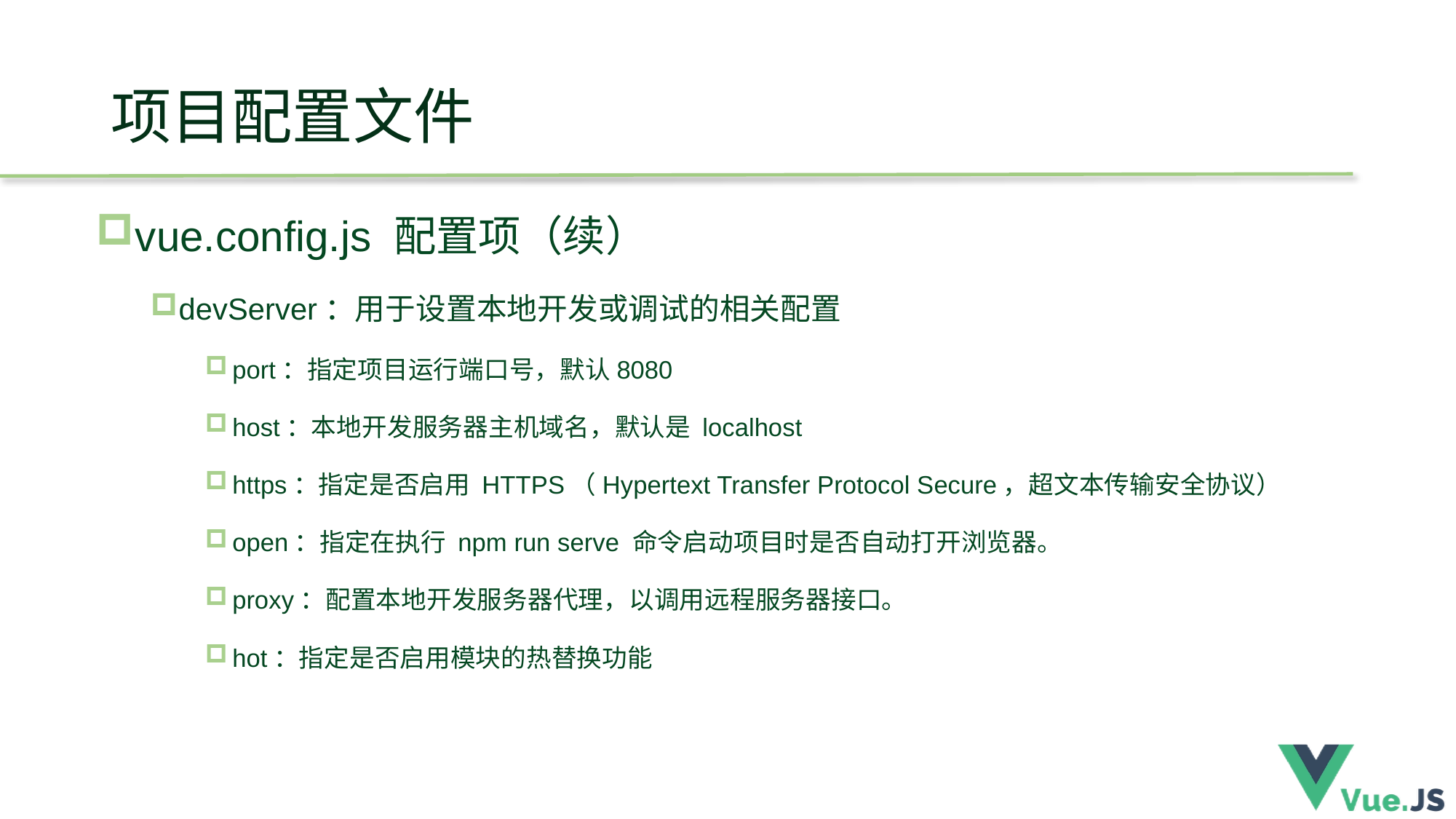

# 项目配置文件
vue.config.js 配置项（续）
devServer：用于设置本地开发或调试的相关配置
port：指定项目运行端口号，默认8080
host：本地开发服务器主机域名，默认是 localhost
https：指定是否启用 HTTPS（Hypertext Transfer Protocol Secure，超文本传输安全协议）
open：指定在执行 npm run serve 命令启动项目时是否自动打开浏览器。
proxy：配置本地开发服务器代理，以调用远程服务器接口。
hot：指定是否启用模块的热替换功能